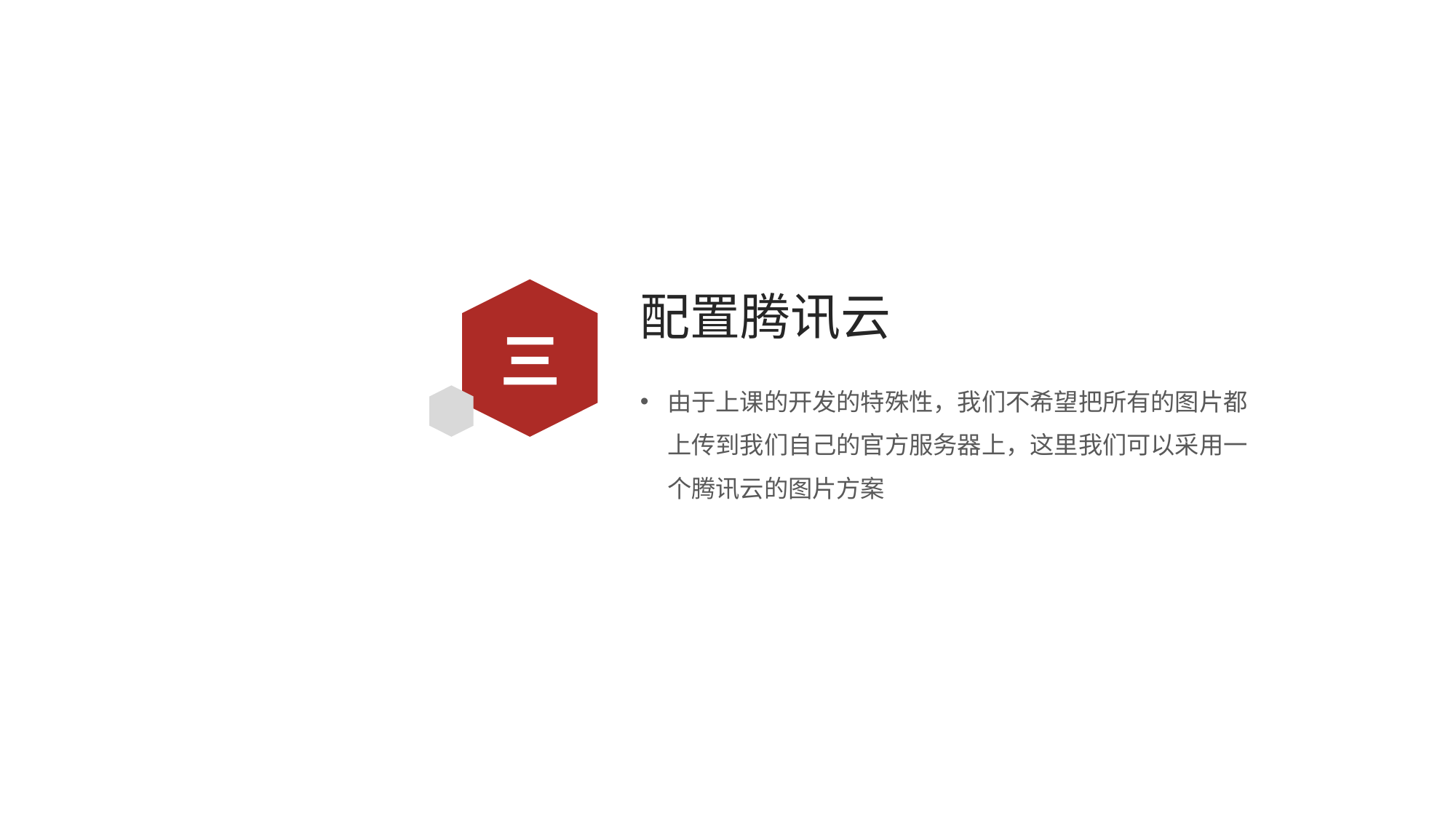

# 配置腾讯云
三
由于上课的开发的特殊性，我们不希望把所有的图片都上传到我们自己的官方服务器上，这里我们可以采用一个腾讯云的图片方案